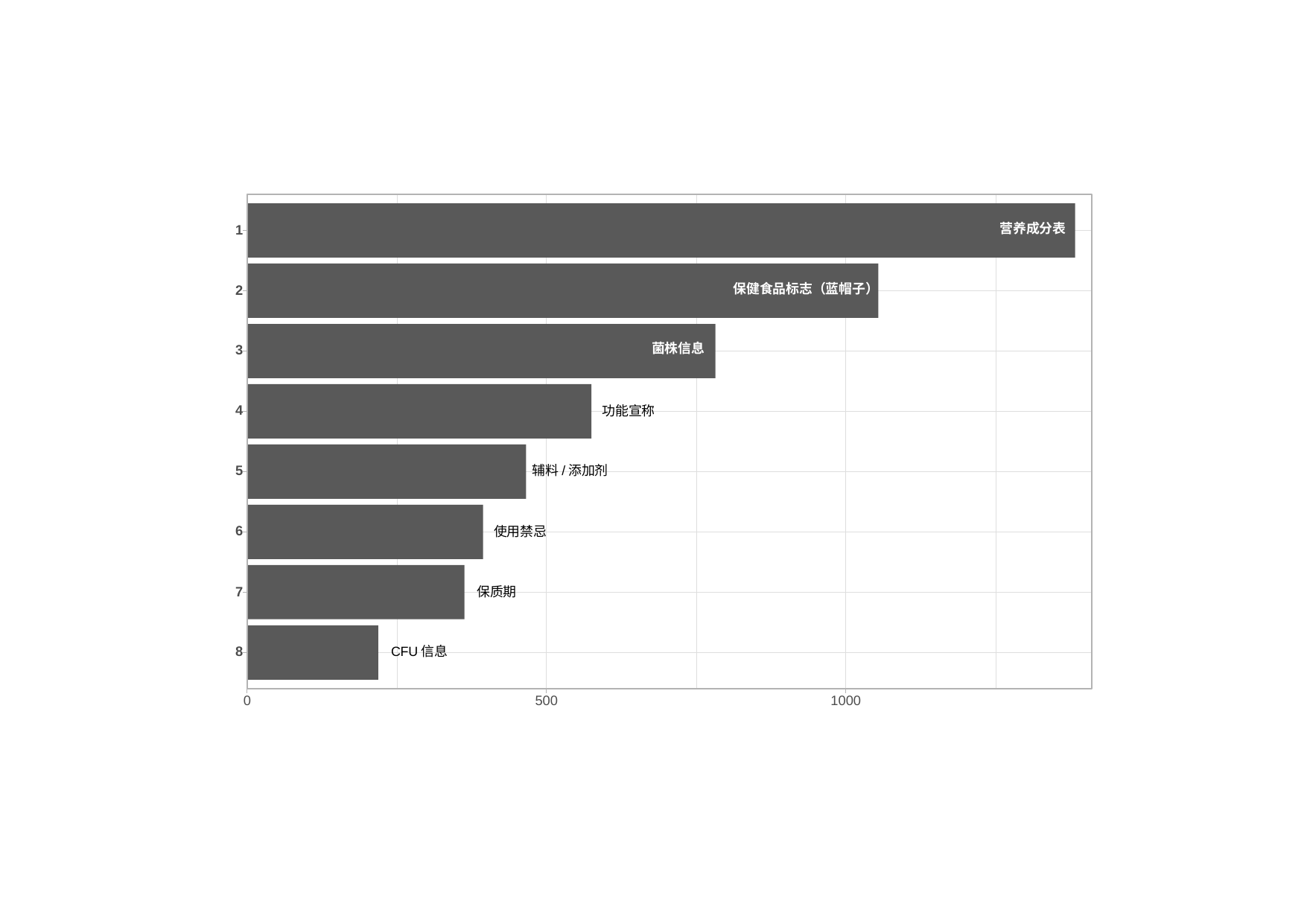

营养成分表
1

保健食品标志（蓝帽子）
2

菌株信息
3

4
功能宣称

辅料/添加剂
5

6
使用禁忌

7
保质期

8
CFU信息

0
500
1000